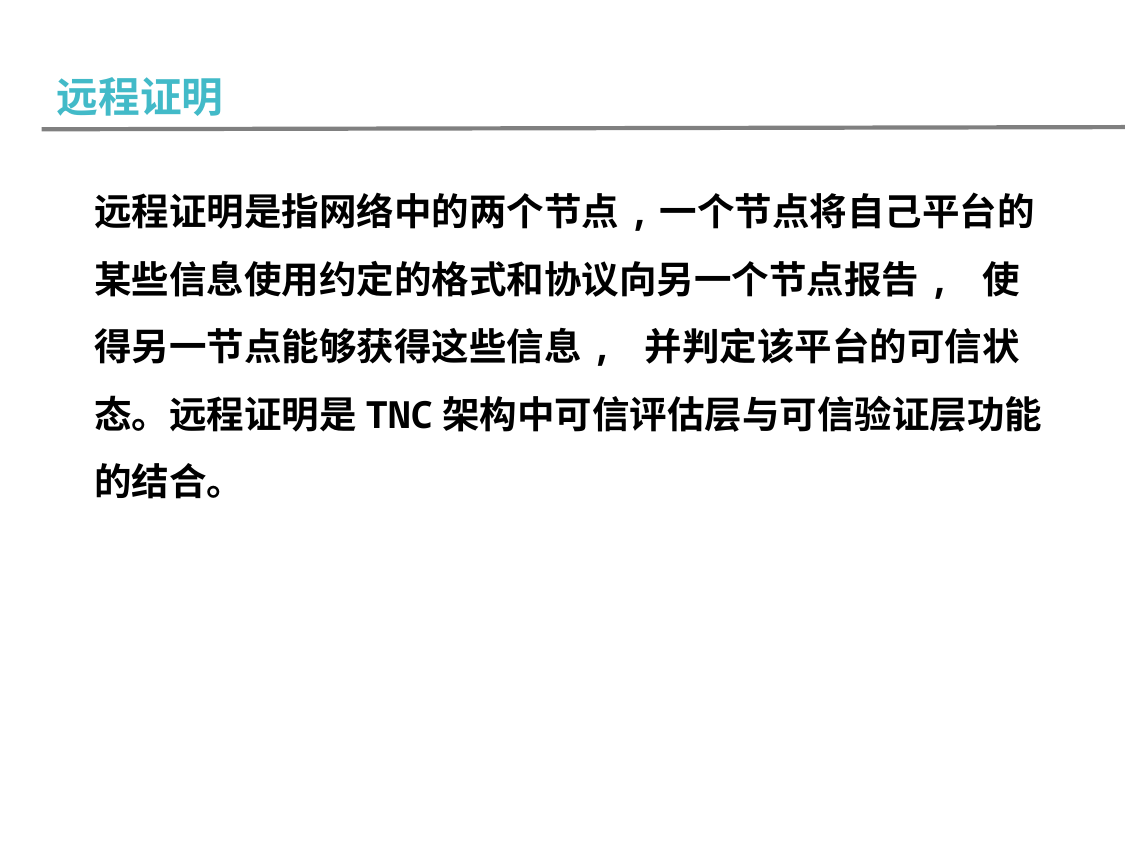

远程证明
远程证明是指网络中的两个节点,一个节点将自己平台的某些信息使用约定的格式和协议向另一个节点报告, 使得另一节点能够获得这些信息, 并判定该平台的可信状态。远程证明是TNC架构中可信评估层与可信验证层功能的结合。